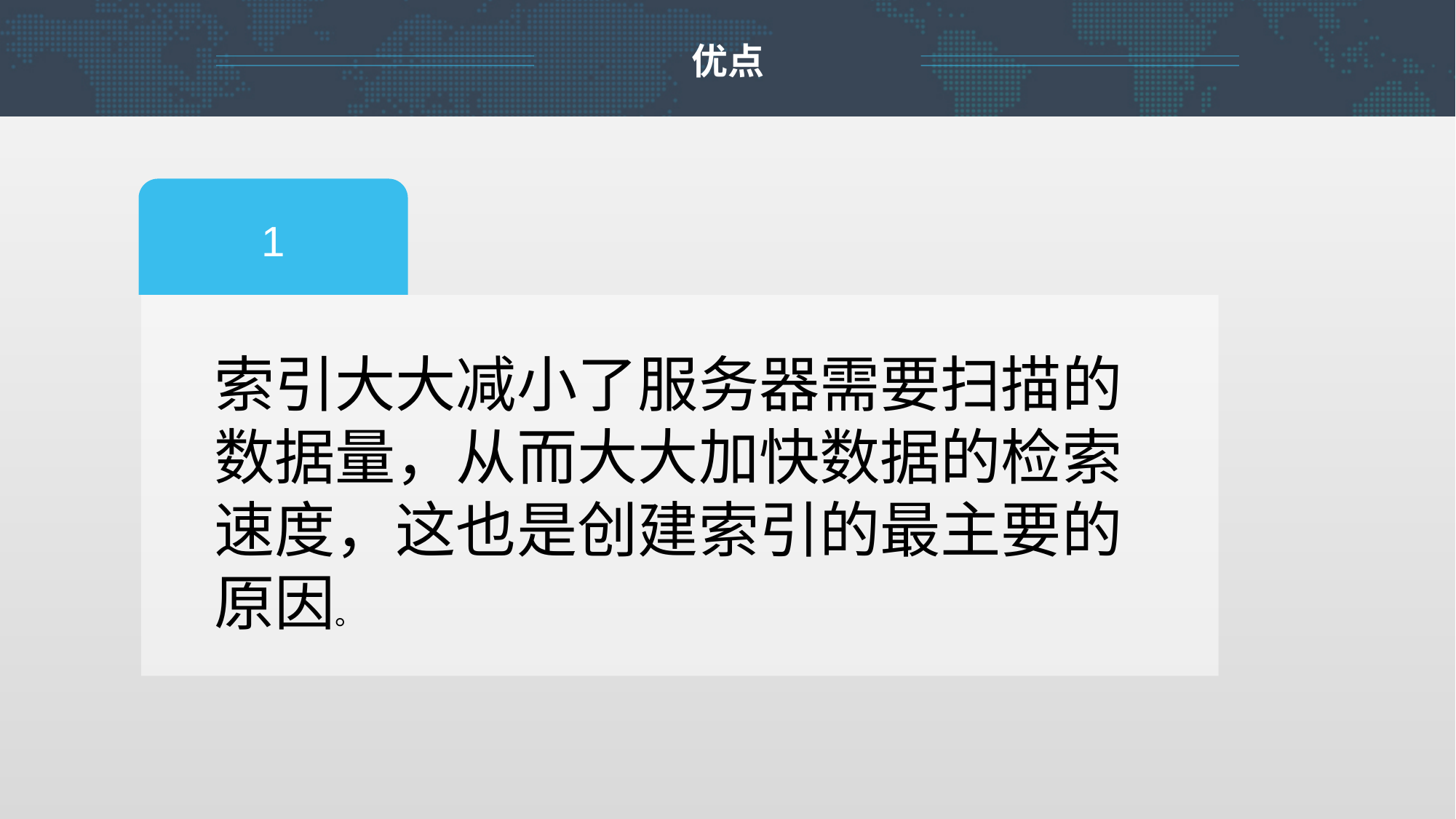

优点
1

索引大大减小了服务器需要扫描的数据量，从而大大加快数据的检索速度，这也是创建索引的最主要的原因。